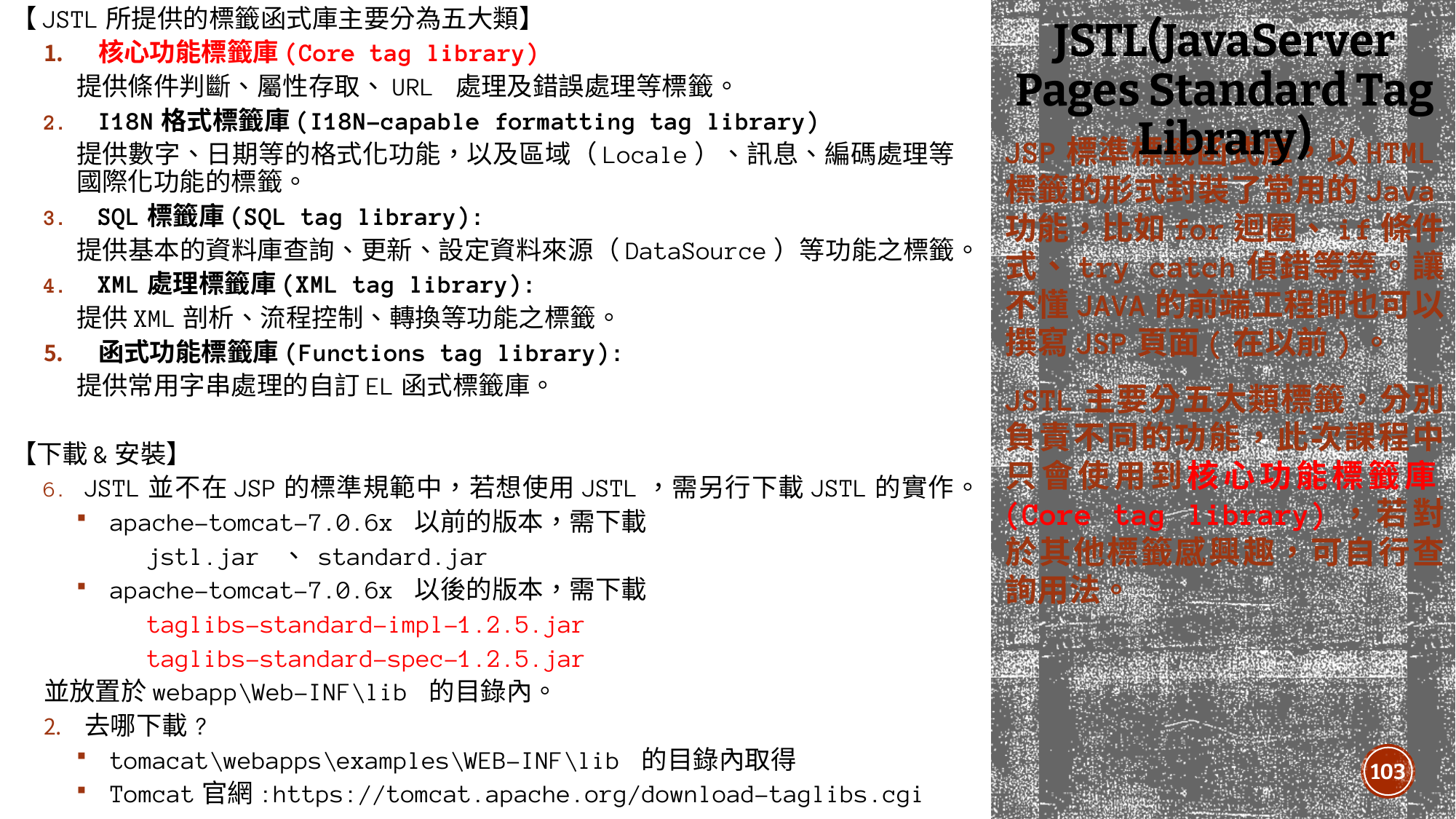

【JSTL所提供的標籤函式庫主要分為五大類】
核心功能標籤庫(Core tag library)
提供條件判斷、屬性存取、URL 處理及錯誤處理等標籤。
I18N格式標籤庫(I18N-capable formatting tag library)
提供數字、日期等的格式化功能，以及區域（Locale）、訊息、編碼處理等國際化功能的標籤。
SQL標籤庫(SQL tag library):
提供基本的資料庫查詢、更新、設定資料來源（DataSource）等功能之標籤。
XML處理標籤庫(XML tag library):
提供XML剖析、流程控制、轉換等功能之標籤。
函式功能標籤庫(Functions tag library):
提供常用字串處理的自訂EL函式標籤庫。

【下載&安裝】
JSTL並不在JSP的標準規範中，若想使用JSTL，需另行下載JSTL的實作。
apache-tomcat-7.0.6x 以前的版本，需下載
jstl.jar 、 standard.jar
apache-tomcat-7.0.6x 以後的版本，需下載
taglibs-standard-impl-1.2.5.jar
taglibs-standard-spec-1.2.5.jar
並放置於webapp\Web-INF\lib 的目錄內。
去哪下載?
tomacat\webapps\examples\WEB-INF\lib 的目錄內取得
Tomcat官網:https://tomcat.apache.org/download-taglibs.cgi

JSTL(JavaServer Pages Standard Tag Library)
JSP標準標籤函式庫，以HTML標籤的形式封裝了常用的Java功能，比如for迴圈、if條件式、try catch偵錯等等。讓不懂JAVA的前端工程師也可以撰寫JSP頁面(在以前)。
JSTL主要分五大類標籤，分別負責不同的功能，此次課程中只會使用到核心功能標籤庫(Core tag library)，若對於其他標籤感興趣，可自行查詢用法。
103